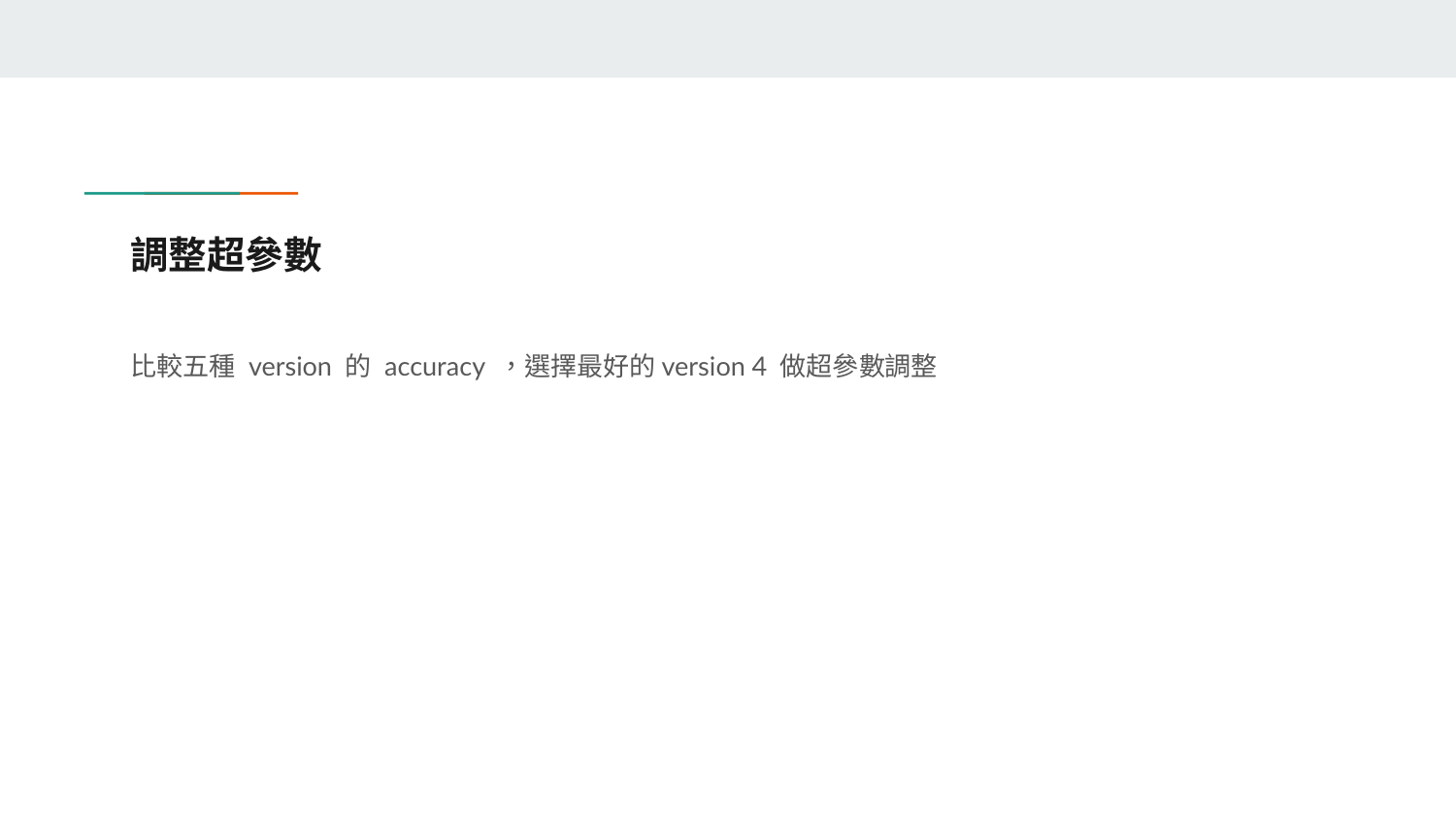

# 調整超參數
比較五種 version 的 accuracy ，選擇最好的version 4 做超參數調整